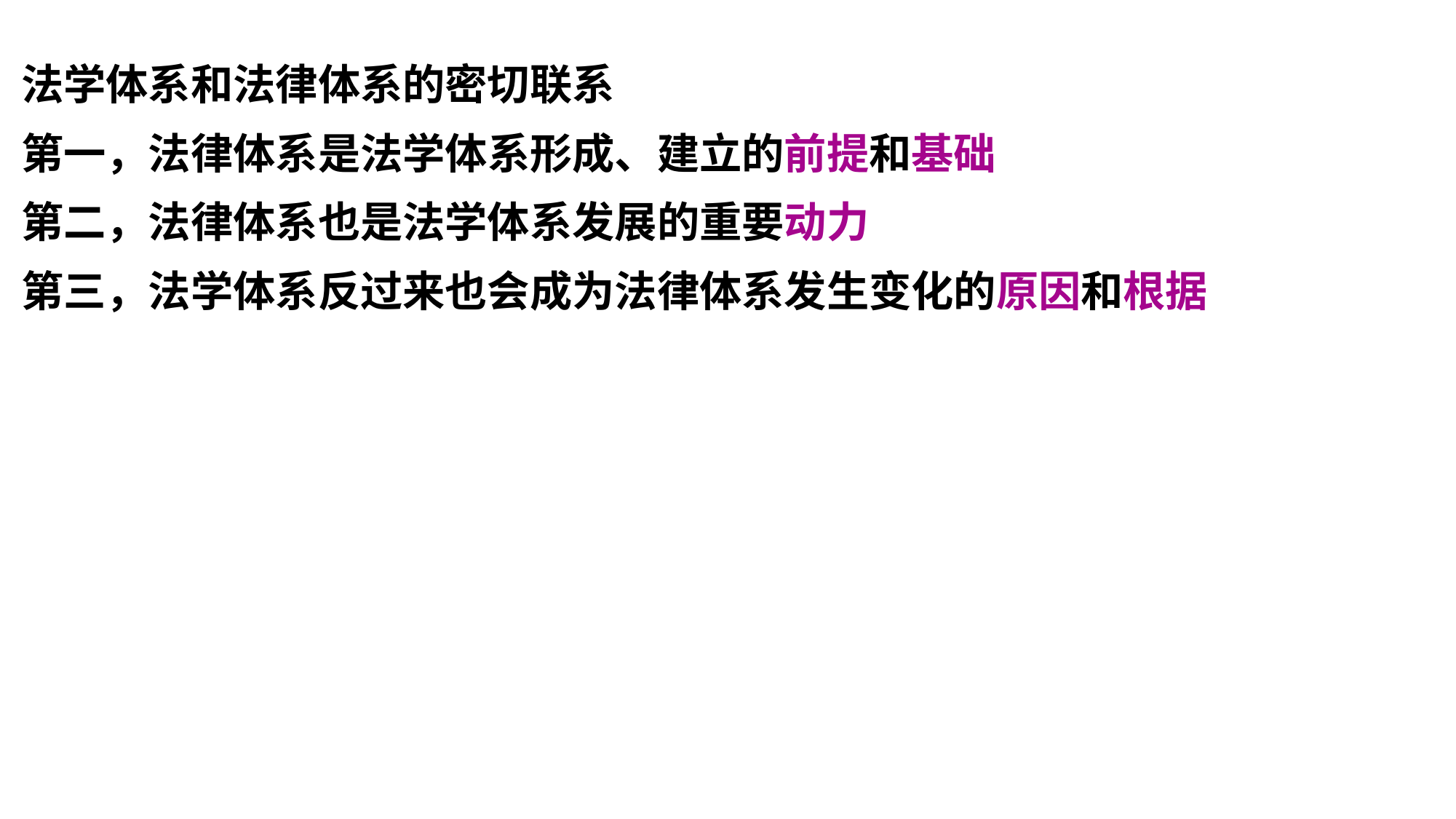

法学体系和法律体系的密切联系
第一，法律体系是法学体系形成、建立的前提和基础
第二，法律体系也是法学体系发展的重要动力
第三，法学体系反过来也会成为法律体系发生变化的原因和根据